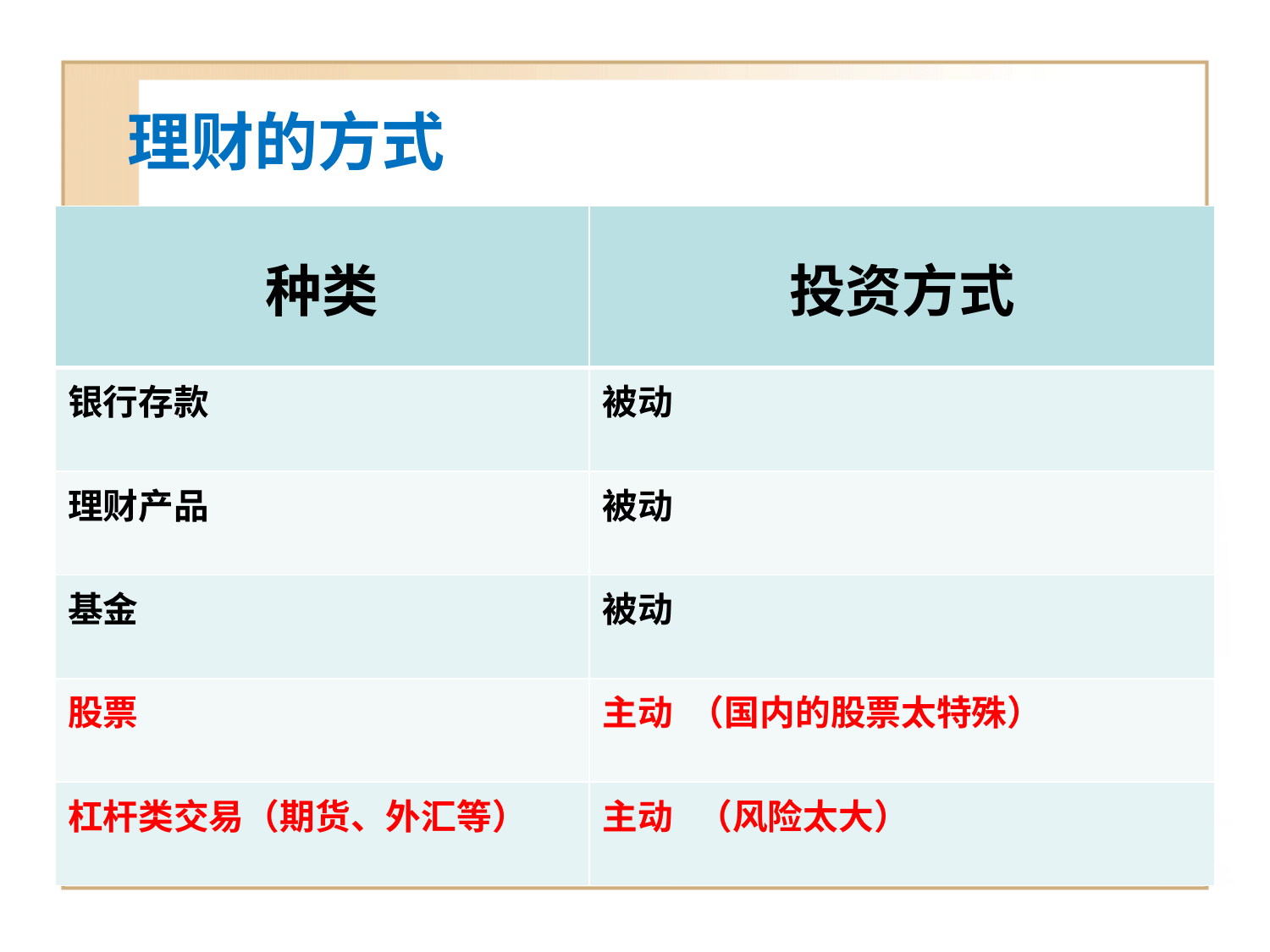

# 理财的方式
| 种类 | 投资方式 |
| --- | --- |
| 银行存款 | 被动 |
| 理财产品 | 被动 |
| 基金 | 被动 |
| 股票 | 主动 （国内的股票太特殊） |
| 杠杆类交易（期货、外汇等） | 主动 （风险太大） |
银行存款
理财产品